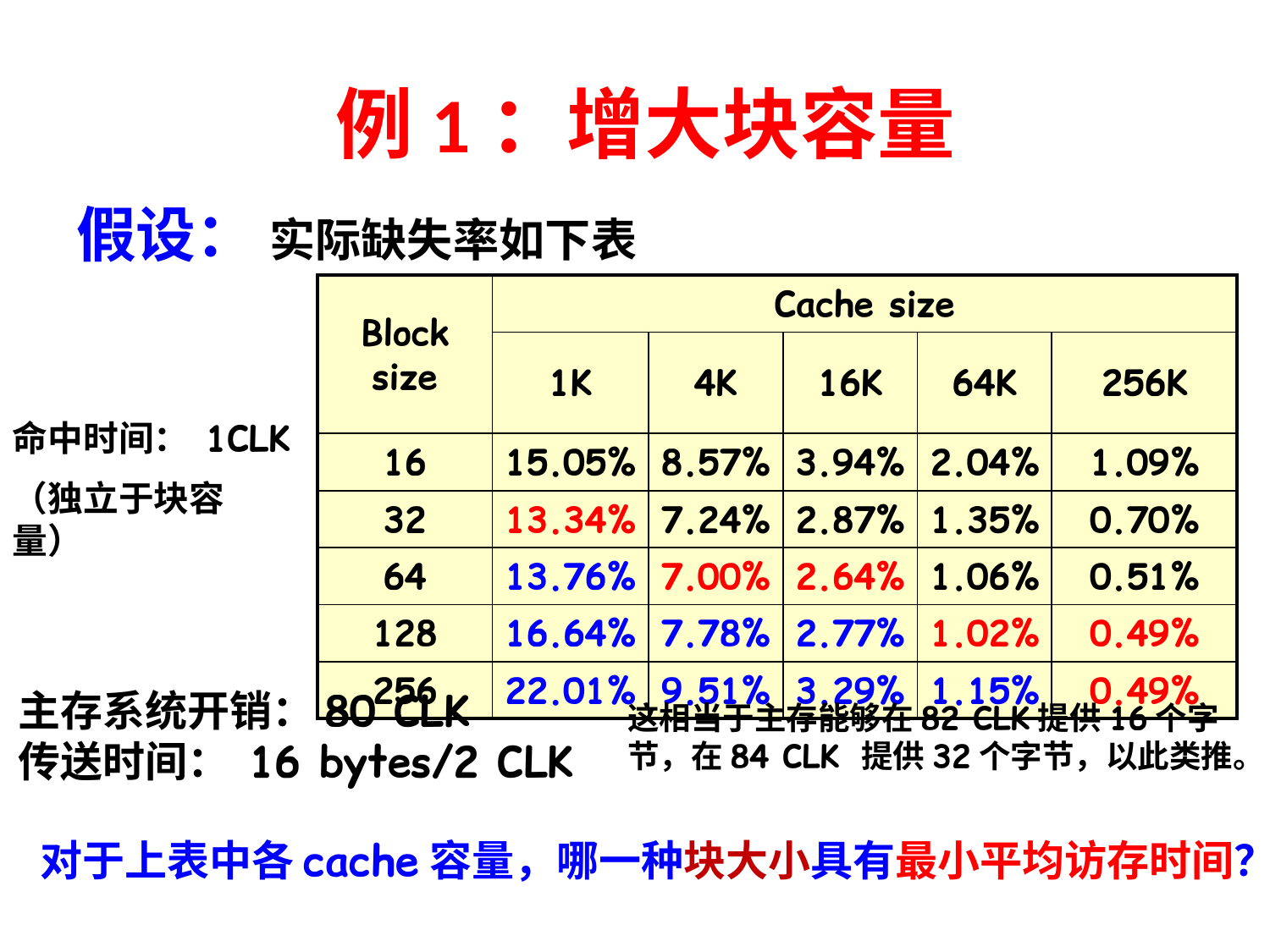

# 例1：增大块容量
假设： 实际缺失率如下表
| Block size | Cache size |  |  |  |  |
| --- | --- | --- | --- | --- | --- |
|  | 1K | 4K | 16K | 64K | 256K |
| 16 | 15.05% | 8.57% | 3.94% | 2.04% | 1.09% |
| 32 | 13.34% | 7.24% | 2.87% | 1.35% | 0.70% |
| 64 | 13.76% | 7.00% | 2.64% | 1.06% | 0.51% |
| 128 | 16.64% | 7.78% | 2.77% | 1.02% | 0.49% |
| 256 | 22.01% | 9.51% | 3.29% | 1.15% | 0.49% |
命中时间： 1CLK
（独立于块容量）
主存系统开销：80 CLK
传送时间： 16 bytes/2 CLK

这相当于主存能够在82 CLK提供16个字节，在84 CLK 提供32个字节，以此类推。
对于上表中各cache容量，哪一种块大小具有最小平均访存时间？
14